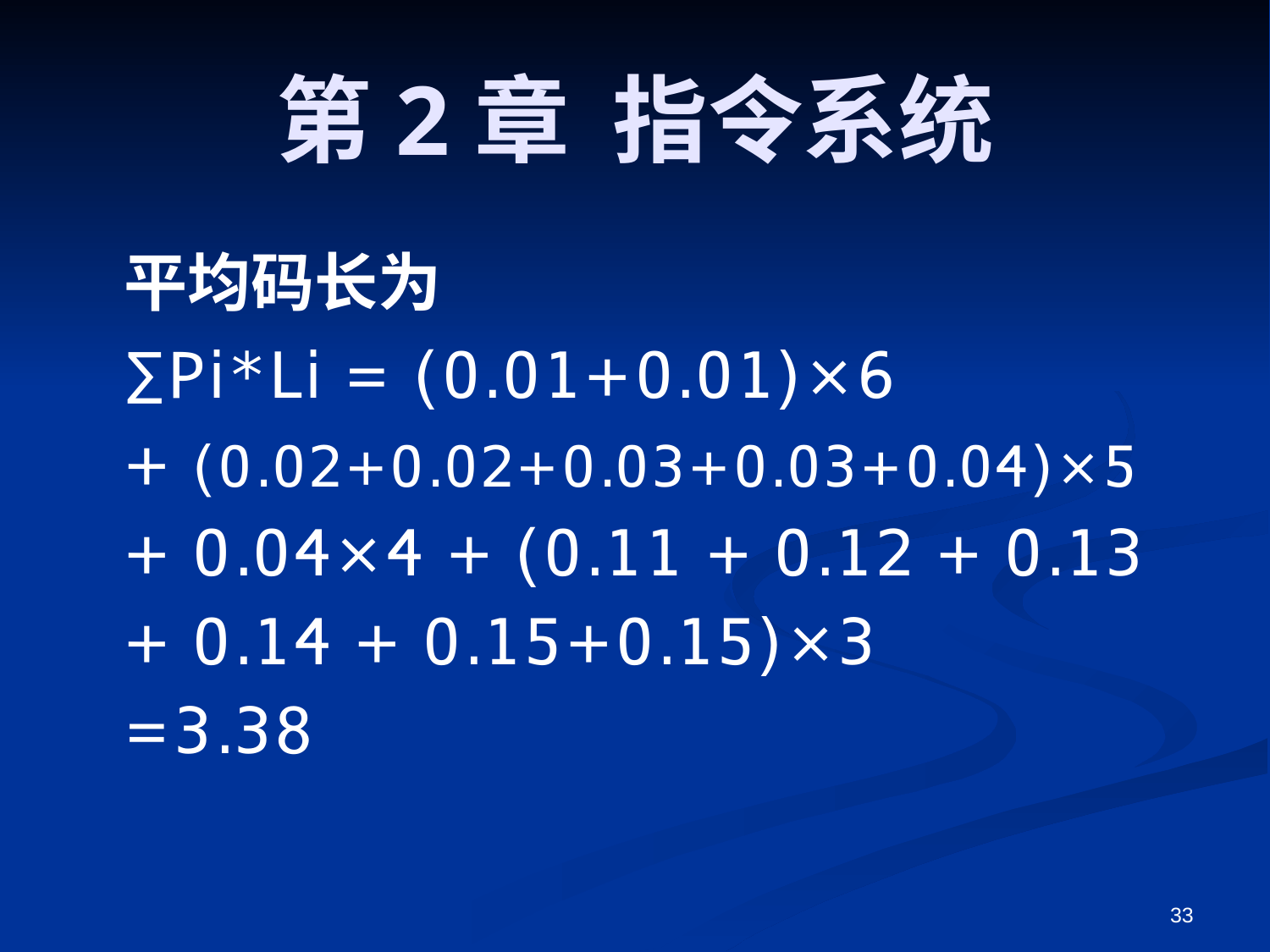

# 第2章  指令系统
	平均码长为
	∑Pi*Li = (0.01+0.01)×6
	+ (0.02+0.02+0.03+0.03+0.04)×5
	+ 0.04×4 + (0.11 + 0.12 + 0.13
	+ 0.14 + 0.15+0.15)×3
	=3.38
33